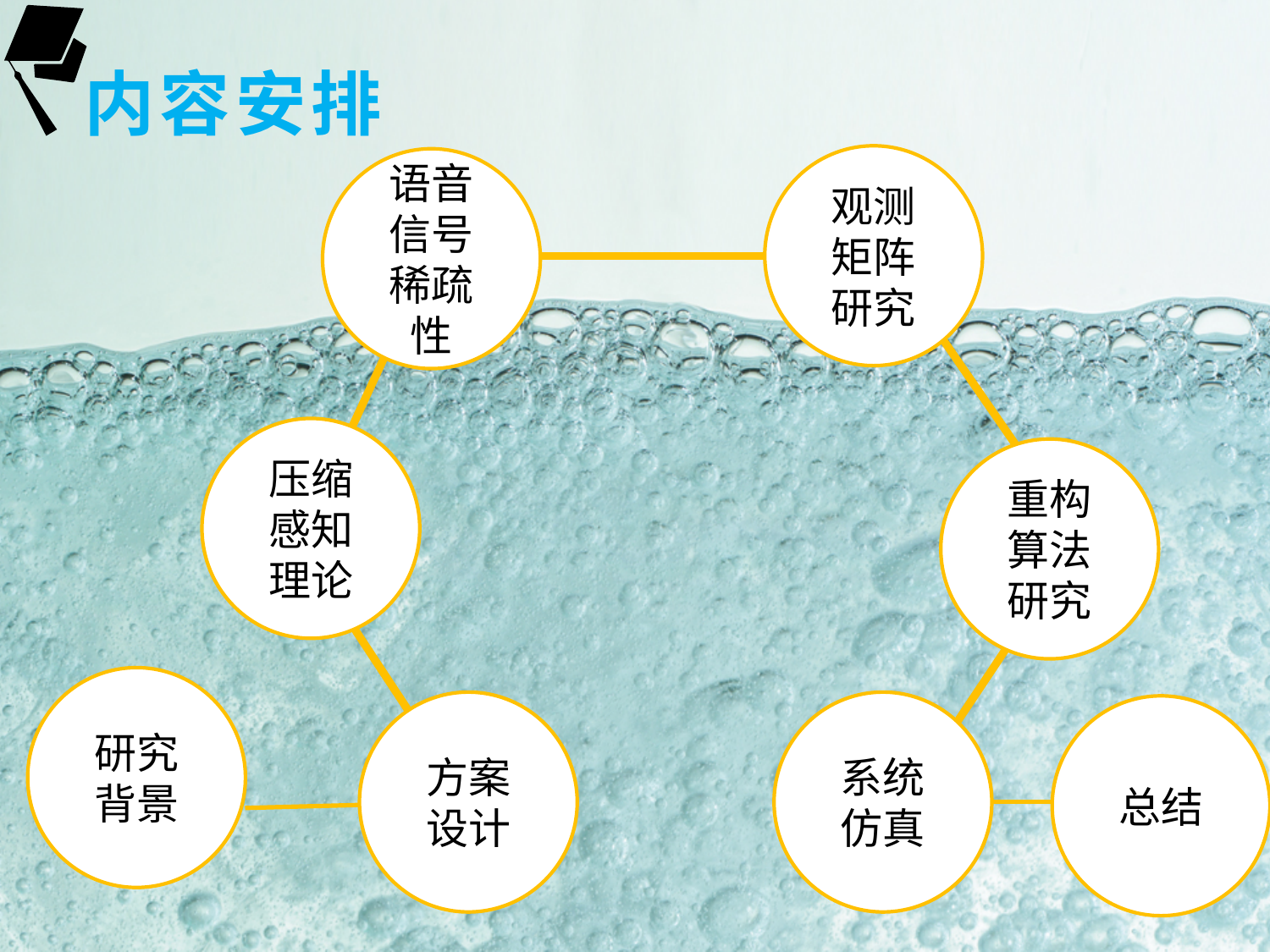

内容安排
观测矩阵研究
语音信号稀疏性
压缩感知理论
重构算法研究
研究背景
方案设计
系统仿真
总结